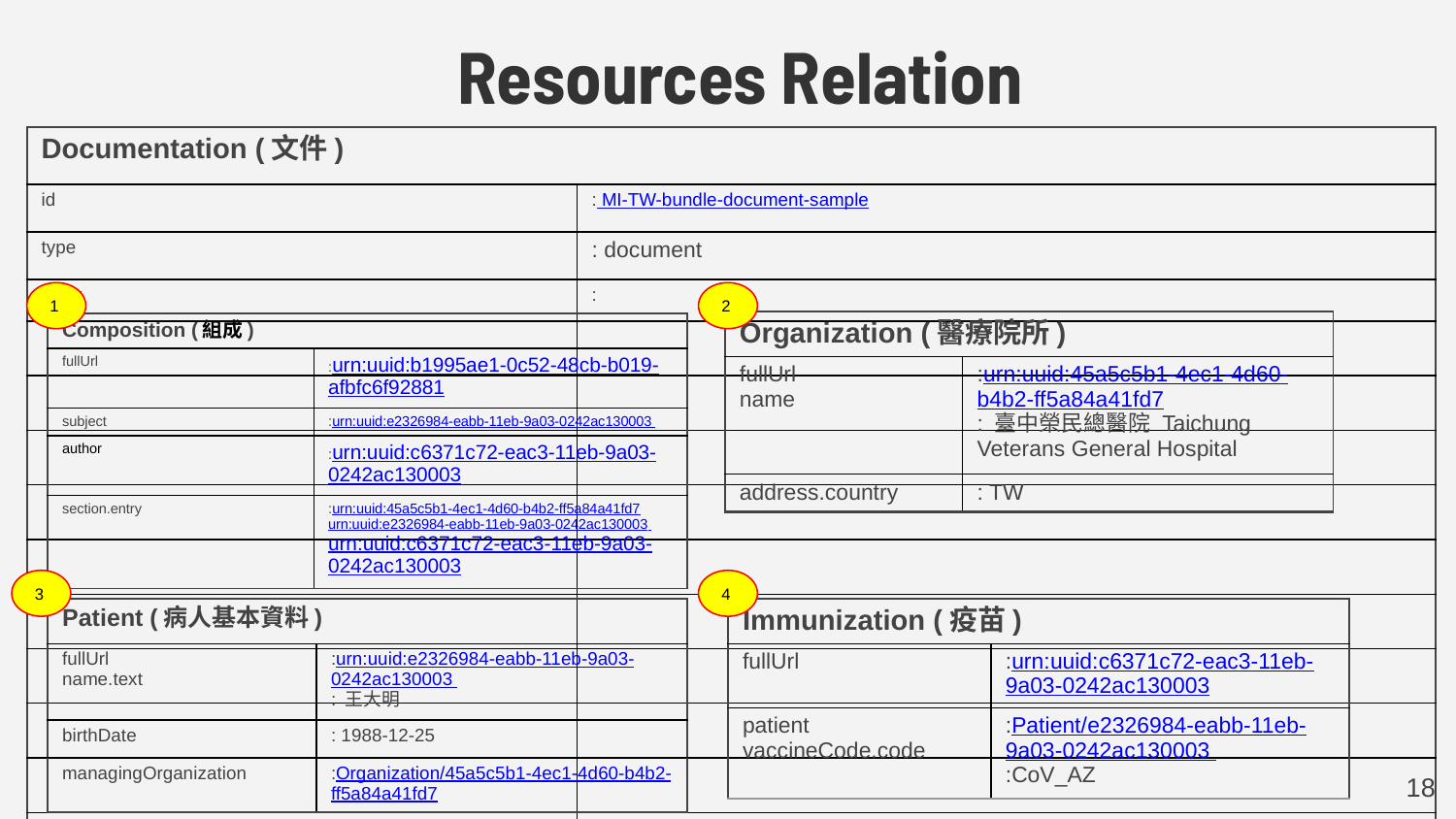

Resources Relation
| Documentation (文件) |  |
| --- | --- |
| id | : MI-TW-bundle-document-sample |
| type | : document |
| entry | : |
|  |  |
|  |  |
|  |  |
|  |  |
|  |  |
|  |  |
|  |  |
|  |  |
|  |  |
|  |  |
|  |  |
|  |  |
1
2
| Organization (醫療院所) |  |
| --- | --- |
| fullUrl name | :urn:uuid:45a5c5b1-4ec1-4d60-b4b2-ff5a84a41fd7 : 臺中榮民總醫院 Taichung Veterans General Hospital |
| address.country | : TW |
| Composition (組成) |  |
| --- | --- |
| fullUrl | :urn:uuid:b1995ae1-0c52-48cb-b019-afbfc6f92881 |
| subject | :urn:uuid:e2326984-eabb-11eb-9a03-0242ac130003 |
| author | :urn:uuid:c6371c72-eac3-11eb-9a03-0242ac130003 |
| section.entry | :urn:uuid:45a5c5b1-4ec1-4d60-b4b2-ff5a84a41fd7 urn:uuid:e2326984-eabb-11eb-9a03-0242ac130003 urn:uuid:c6371c72-eac3-11eb-9a03-0242ac130003 |
3
4
| Immunization (疫苗) |  |
| --- | --- |
| fullUrl | :urn:uuid:c6371c72-eac3-11eb-9a03-0242ac130003 |
| patient vaccineCode.code | :Patient/e2326984-eabb-11eb-9a03-0242ac130003 :CoV\_AZ |
| Patient (病人基本資料) |  |
| --- | --- |
| fullUrl name.text | :urn:uuid:e2326984-eabb-11eb-9a03-0242ac130003 : 王大明 |
| birthDate | : 1988-12-25 |
| managingOrganization | :Organization/45a5c5b1-4ec1-4d60-b4b2-ff5a84a41fd7 |
18